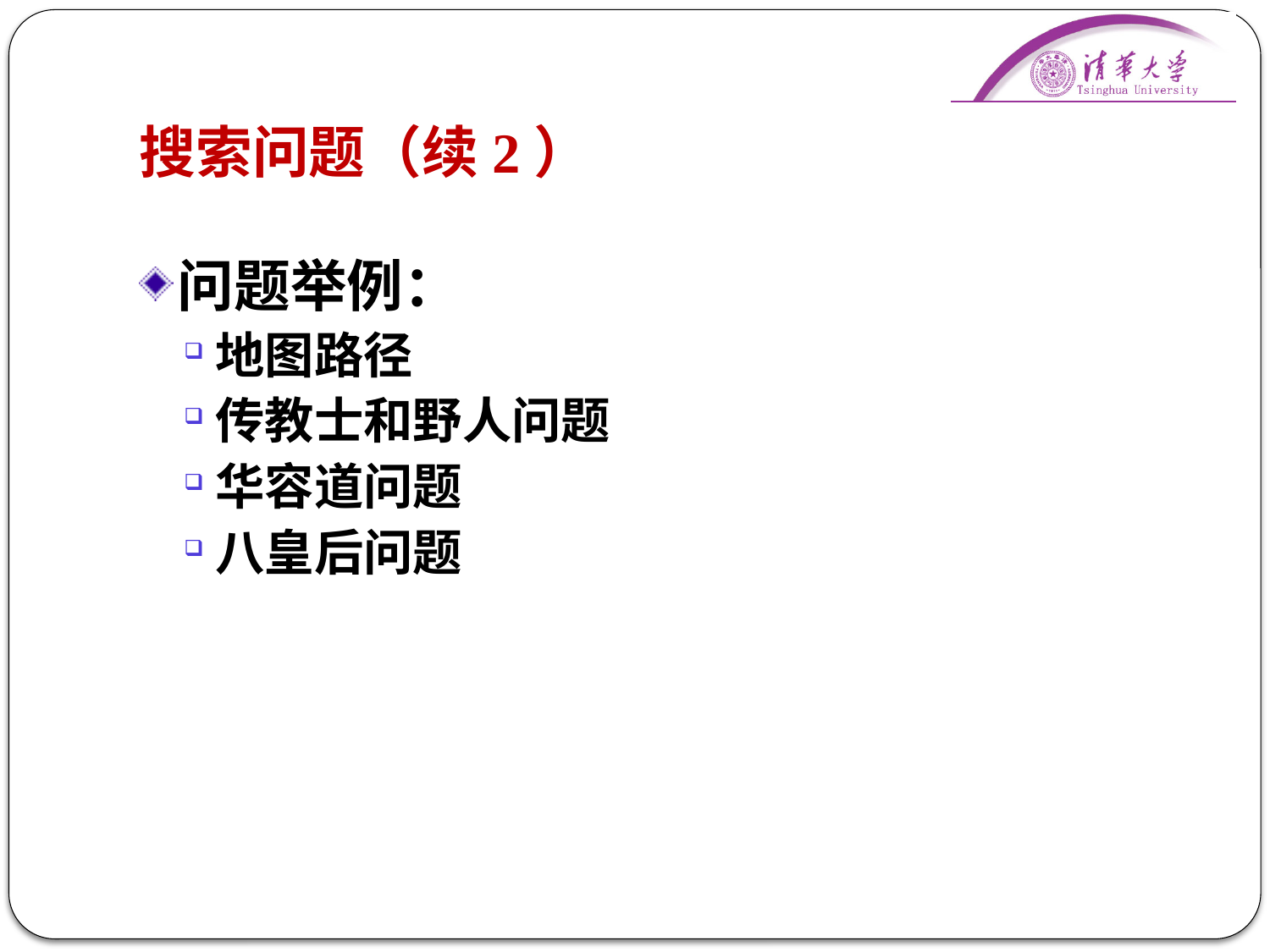

# 搜索问题（续2）
问题举例：
地图路径
传教士和野人问题
华容道问题
八皇后问题